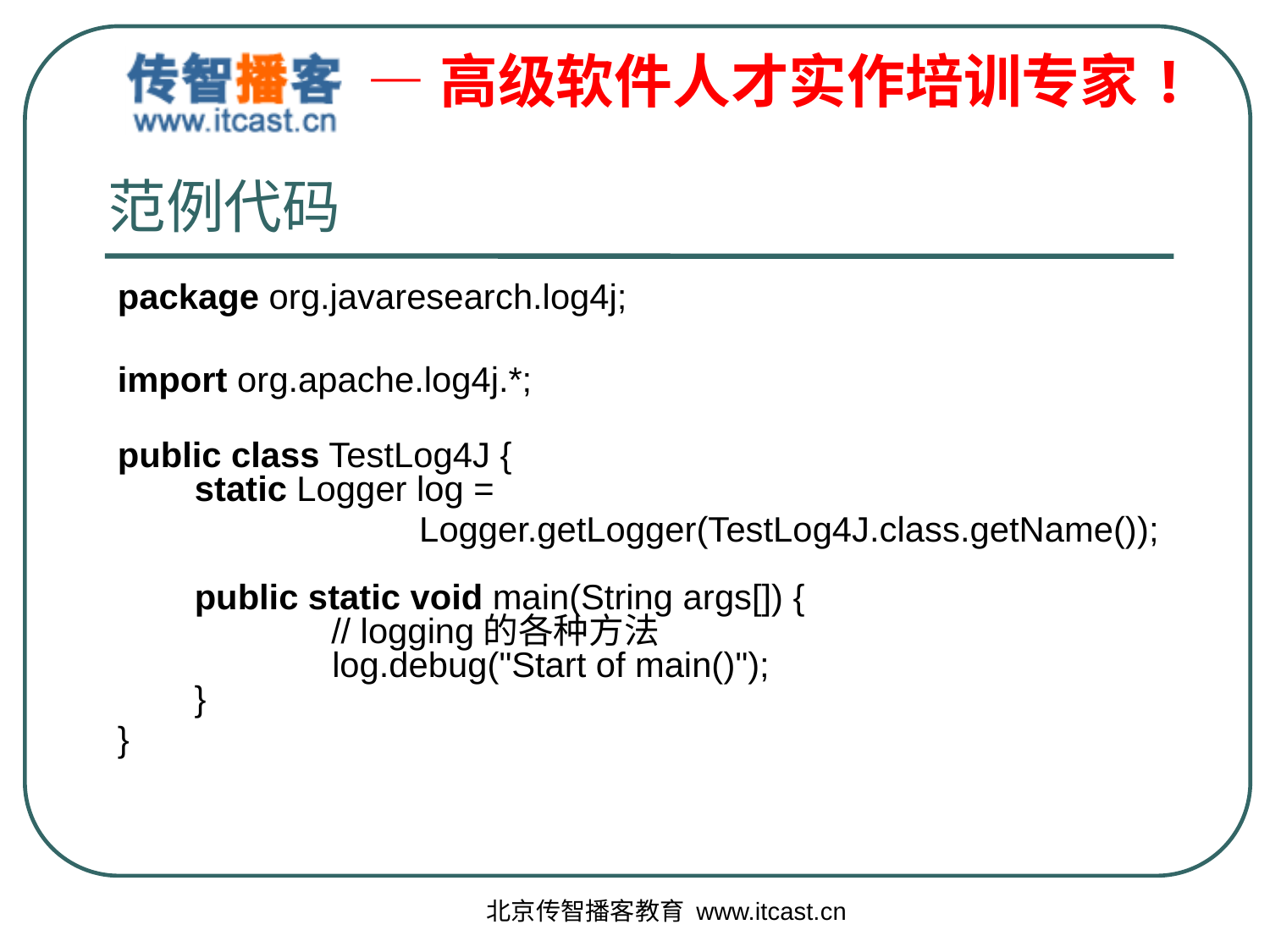

# 范例代码
package org.javaresearch.log4j;
import org.apache.log4j.*;
public class TestLog4J {
   static Logger log =
			Logger.getLogger(TestLog4J.class.getName());
   public static void main(String args[]) {
	    // logging的各种方法
	    log.debug("Start of main()");
   }
}
北京传智播客教育 www.itcast.cn